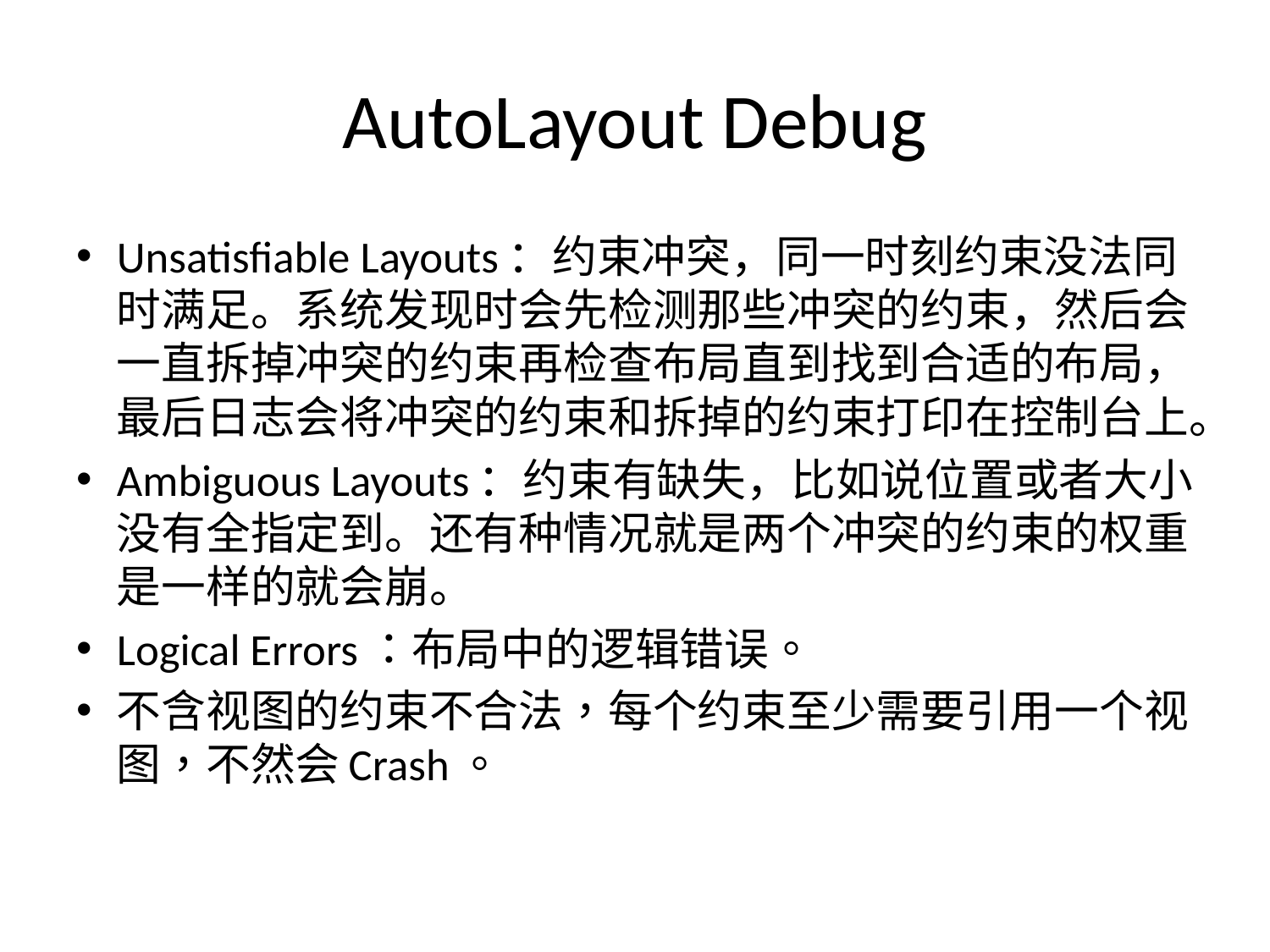

# AutoLayout Debug
Unsatisfiable Layouts：约束冲突，同一时刻约束没法同时满足。系统发现时会先检测那些冲突的约束，然后会一直拆掉冲突的约束再检查布局直到找到合适的布局，最后日志会将冲突的约束和拆掉的约束打印在控制台上。
Ambiguous Layouts：约束有缺失，比如说位置或者大小没有全指定到。还有种情况就是两个冲突的约束的权重是一样的就会崩。
Logical Errors：布局中的逻辑错误。
不含视图的约束不合法，每个约束至少需要引用一个视图，不然会Crash。